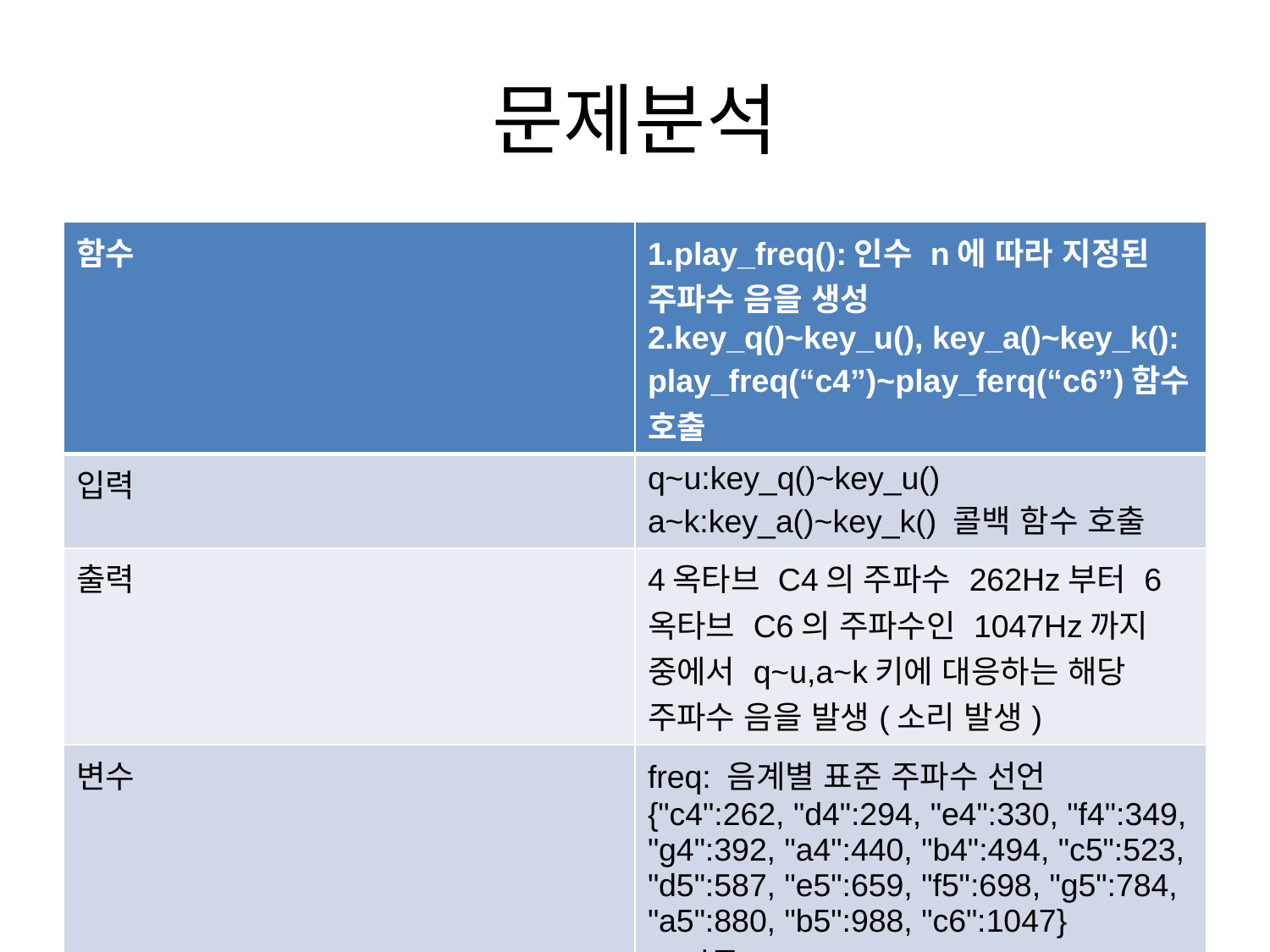

# 문제분석
| 함수 | 1.play\_freq():인수 n에 따라 지정된 주파수 음을 생성 2.key\_q()~key\_u(), key\_a()~key\_k(): play\_freq(“c4”)~play\_ferq(“c6”)함수 호출 |
| --- | --- |
| 입력 | q~u:key\_q()~key\_u() a~k:key\_a()~key\_k() 콜백 함수 호출 |
| 출력 | 4옥타브 C4의 주파수 262Hz부터 6옥타브 C6의 주파수인 1047Hz까지 중에서 q~u,a~k키에 대응하는 해당 주파수 음을 발생(소리 발생) |
| 변수 | freq: 음계별 표준 주파수 선언 {"c4":262, "d4":294, "e4":330, "f4":349, "g4":392, "a4":440, "b4":494, "c5":523, "d5":587, "e5":659, "f5":698, "g5":784, "a5":880, "b5":988, "c6":1047} t: 터틀 s: 터틀 스크린 |